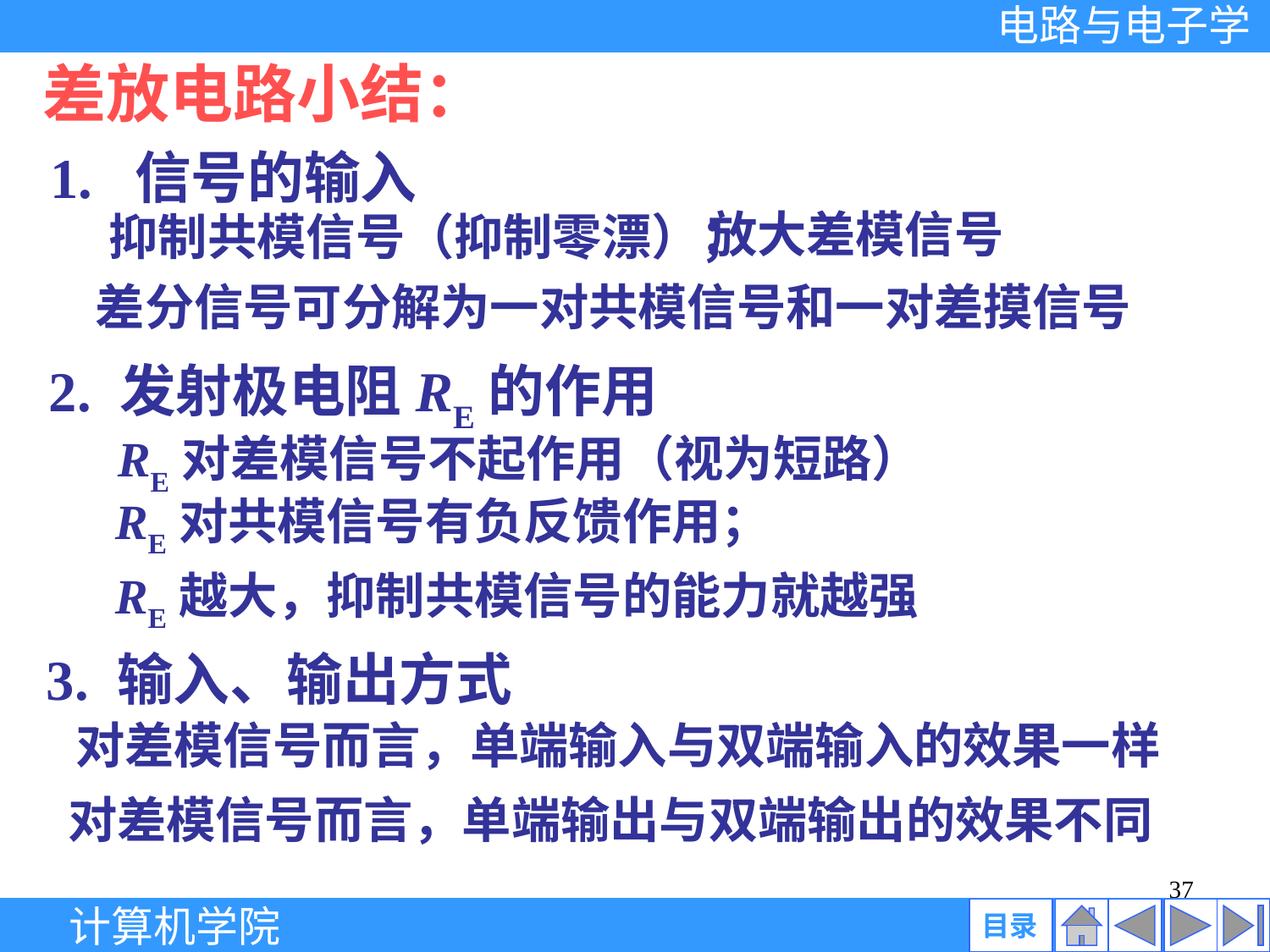

差放电路小结：
1.  信号的输入
抑制共模信号（抑制零漂）；
差分信号可分解为一对共模信号和一对差摸信号
放大差模信号
2. 发射极电阻RE的作用
RE对差模信号不起作用（视为短路）
RE对共模信号有负反馈作用；
RE越大，抑制共模信号的能力就越强
3. 输入、输出方式
对差模信号而言，单端输入与双端输入的效果一样
对差模信号而言，单端输出与双端输出的效果不同